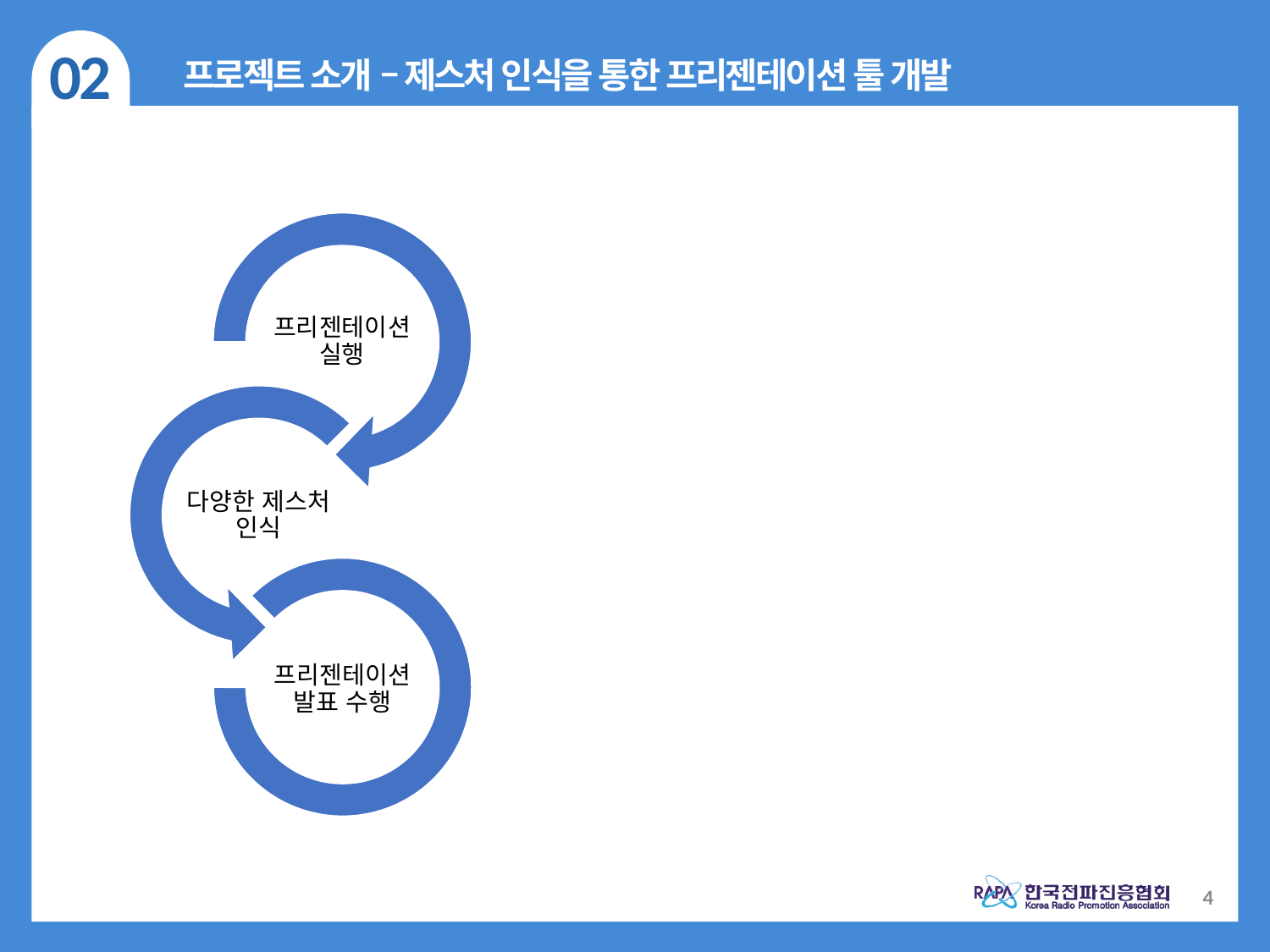

02
프로젝트 소개 – 제스처 인식을 통한 프리젠테이션 툴 개발
프리젠테이션 실행
다양한 제스처 인식
프리젠테이션 발표 수행
4